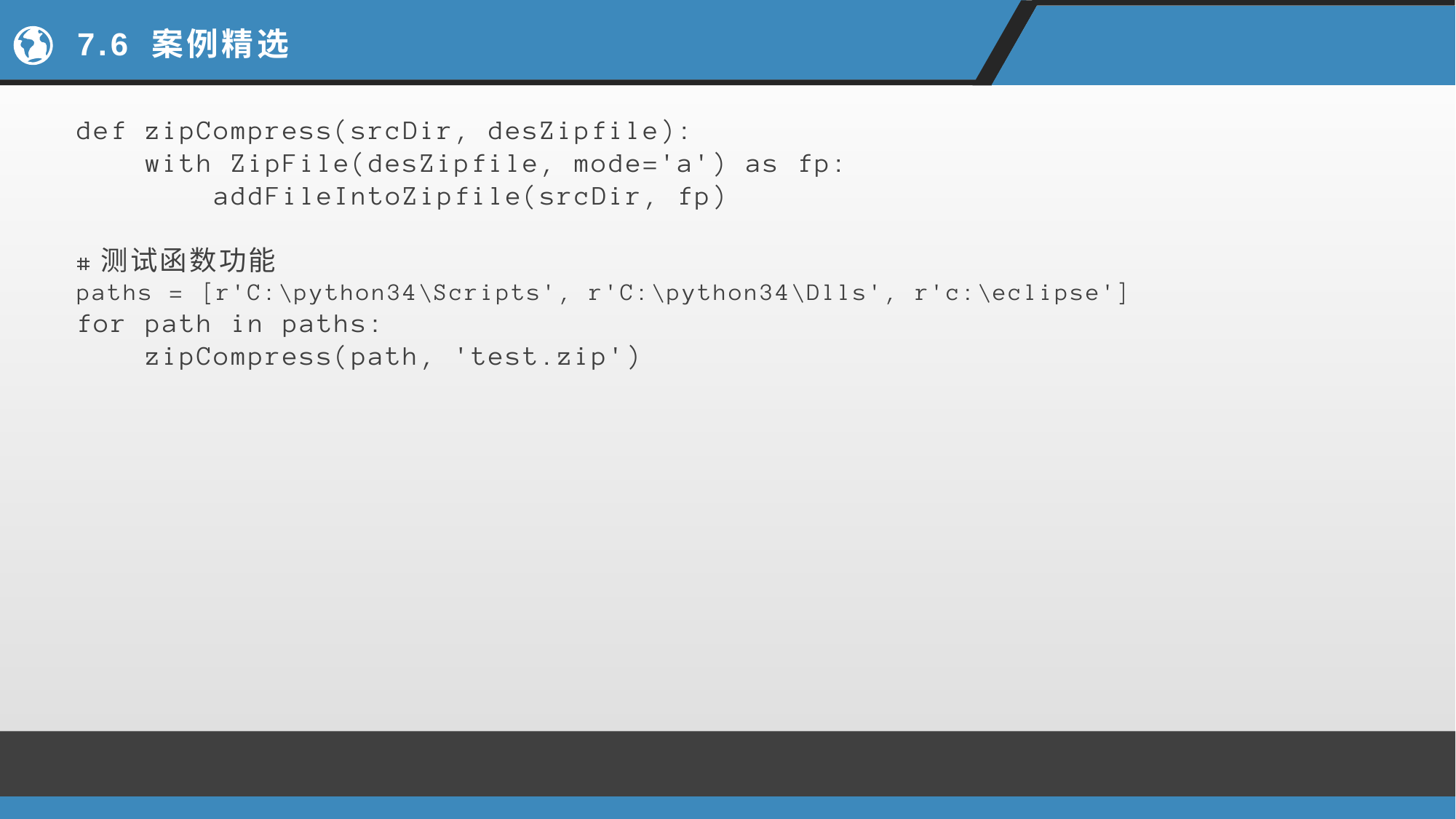

# 7.6 案例精选

def zipCompress(srcDir, desZipfile):
    with ZipFile(desZipfile, mode='a') as fp:
        addFileIntoZipfile(srcDir, fp)

#测试函数功能
paths = [r'C:\python34\Scripts', r'C:\python34\Dlls', r'c:\eclipse']
for path in paths:
    zipCompress(path, 'test.zip')